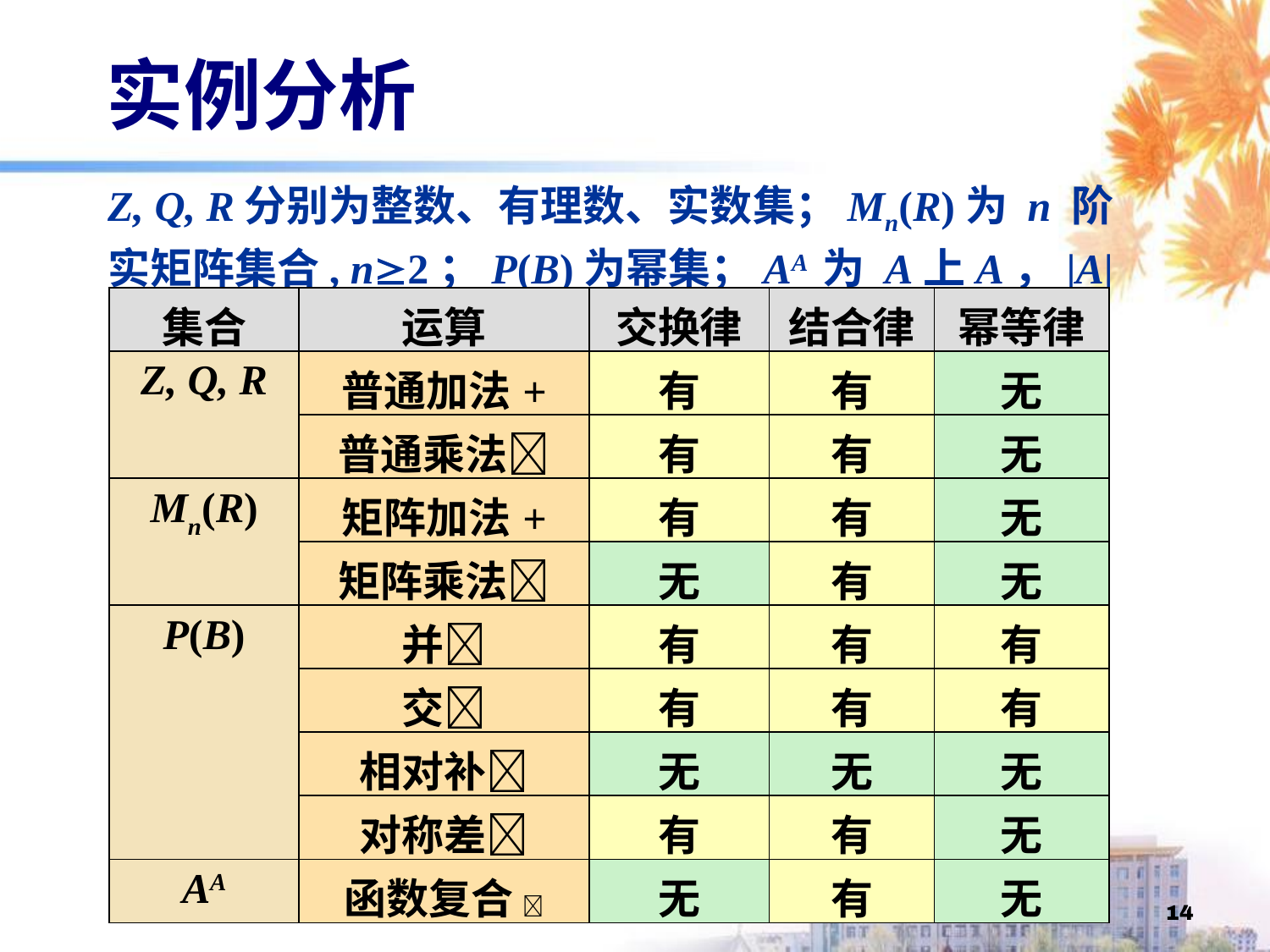

# 实例分析
Z, Q, R分别为整数、有理数、实数集；Mn(R)为 n 阶实矩阵集合, n≥2；P(B)为幂集；AA 为 A上A，|A|≥2。
| 集合 | 运算 | 交换律 | 结合律 | 幂等律 |
| --- | --- | --- | --- | --- |
| Z, Q, R | 普通加法+ | 有 | 有 | 无 |
|  | 普通乘法× | 有 | 有 | 无 |
| Mn(R) | 矩阵加法+ | 有 | 有 | 无 |
|  | 矩阵乘法× | 无 | 有 | 无 |
| P(B) | 并∪ | 有 | 有 | 有 |
|  | 交∩ | 有 | 有 | 有 |
|  | 相对补− | 无 | 无 | 无 |
|  | 对称差⊕ | 有 | 有 | 无 |
| AA | 函数复合 ο | 无 | 有 | 无 |
14